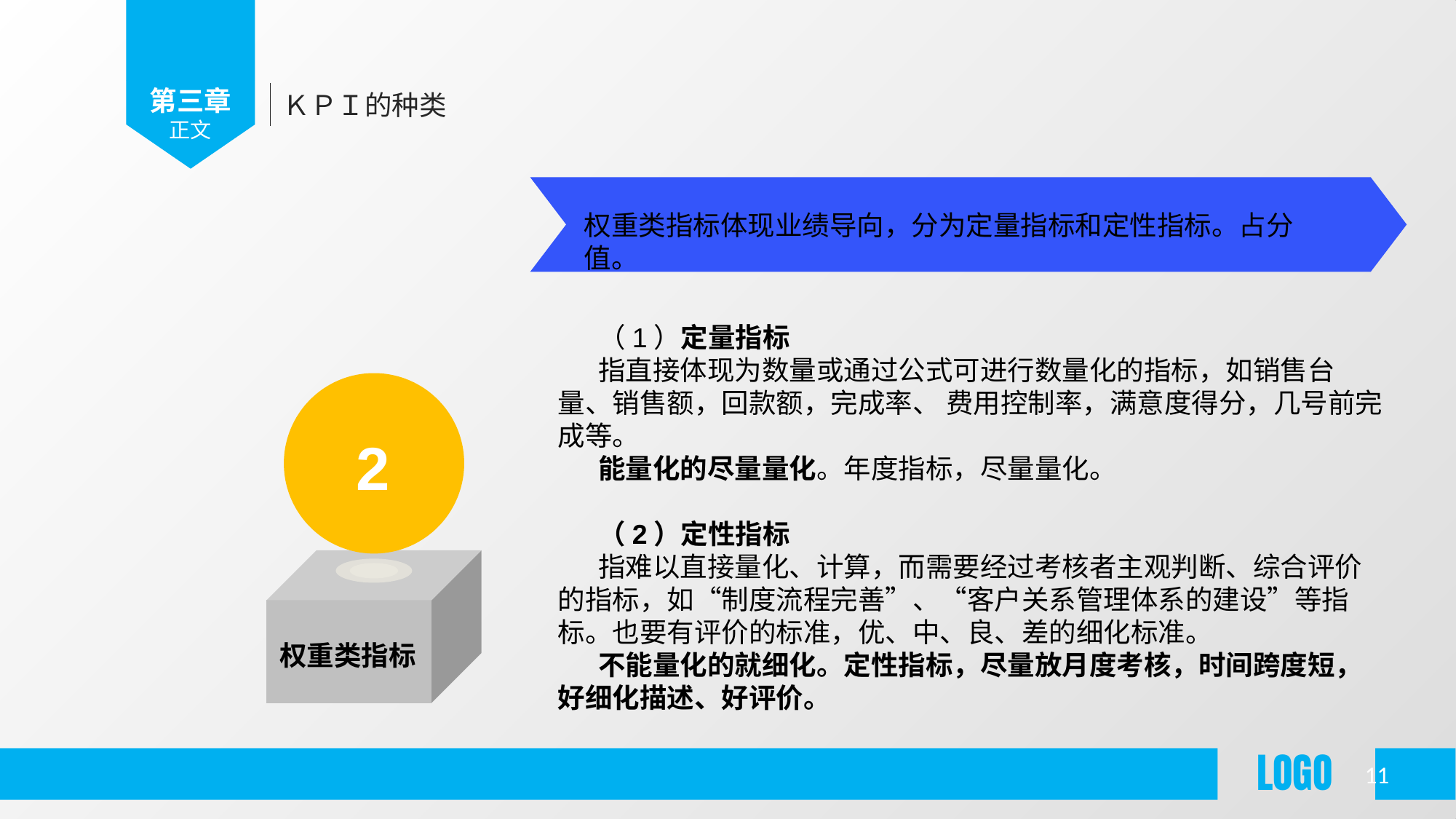

权重类指标体现业绩导向，分为定量指标和定性指标。占分值。
（1）定量指标
指直接体现为数量或通过公式可进行数量化的指标，如销售台量、销售额，回款额，完成率、 费用控制率，满意度得分，几号前完成等。
能量化的尽量量化。年度指标，尽量量化。
（2）定性指标
指难以直接量化、计算，而需要经过考核者主观判断、综合评价的指标，如“制度流程完善”、“客户关系管理体系的建设”等指标。也要有评价的标准，优、中、良、差的细化标准。
不能量化的就细化。定性指标，尽量放月度考核，时间跨度短，好细化描述、好评价。

2

权重类指标